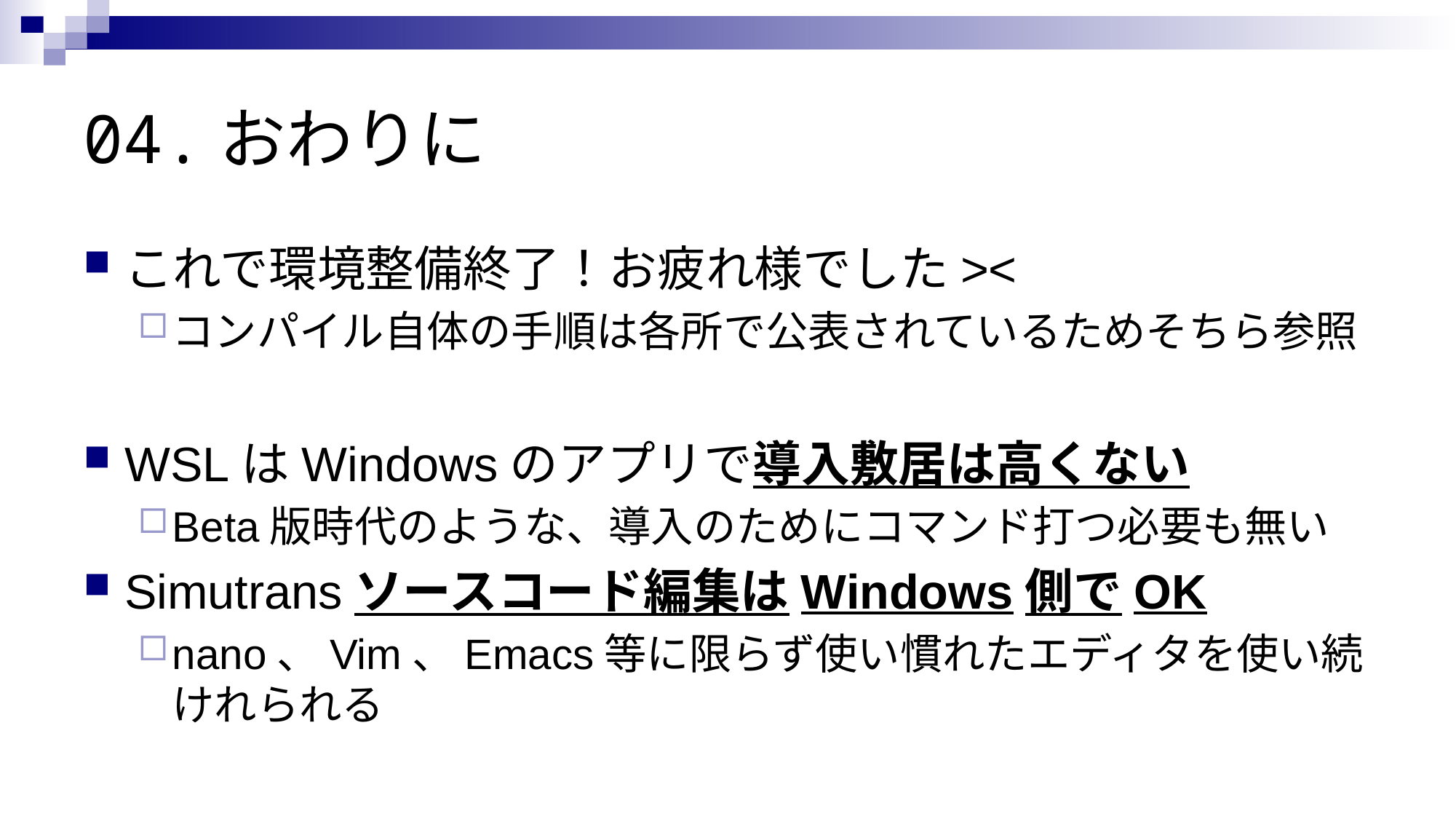

# 04.おわりに
これで環境整備終了！お疲れ様でした><
コンパイル自体の手順は各所で公表されているためそちら参照

WSLはWindowsのアプリで導入敷居は高くない
Beta版時代のような、導入のためにコマンド打つ必要も無い
Simutransソースコード編集はWindows側でOK
nano、Vim、Emacs等に限らず使い慣れたエディタを使い続けれられる